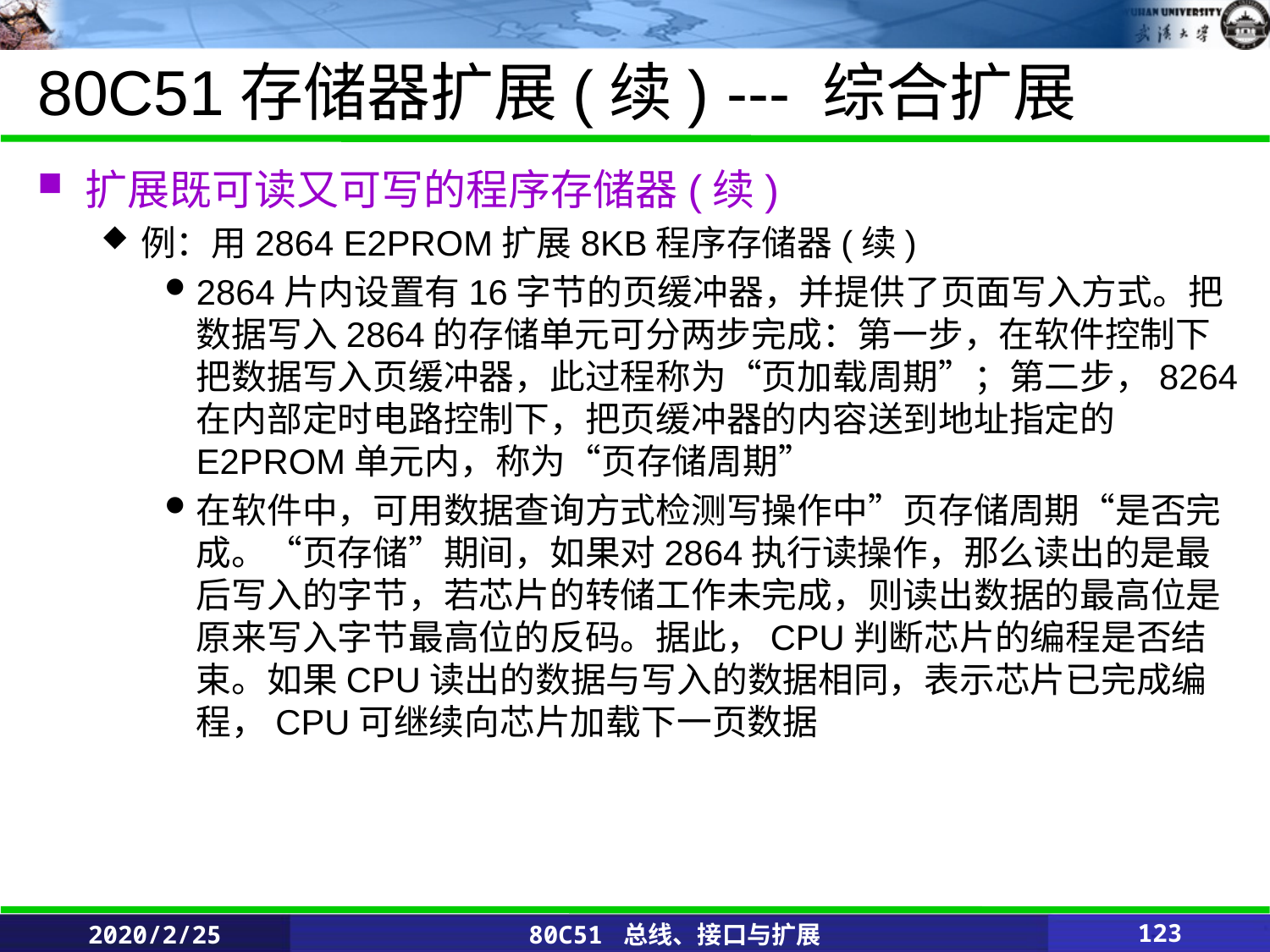

# 80C51存储器扩展(续) --- 综合扩展
扩展既可读又可写的程序存储器(续)
例：用2864 E2PROM扩展8KB程序存储器(续)
2864片内设置有16字节的页缓冲器，并提供了页面写入方式。把数据写入2864的存储单元可分两步完成：第一步，在软件控制下把数据写入页缓冲器，此过程称为“页加载周期”；第二步，8264在内部定时电路控制下，把页缓冲器的内容送到地址指定的E2PROM单元内，称为“页存储周期”
在软件中，可用数据查询方式检测写操作中”页存储周期“是否完成。“页存储”期间，如果对2864执行读操作，那么读出的是最后写入的字节，若芯片的转储工作未完成，则读出数据的最高位是原来写入字节最高位的反码。据此，CPU判断芯片的编程是否结束。如果CPU读出的数据与写入的数据相同，表示芯片已完成编程，CPU可继续向芯片加载下一页数据
2020/2/25
80C51 总线、接口与扩展
123